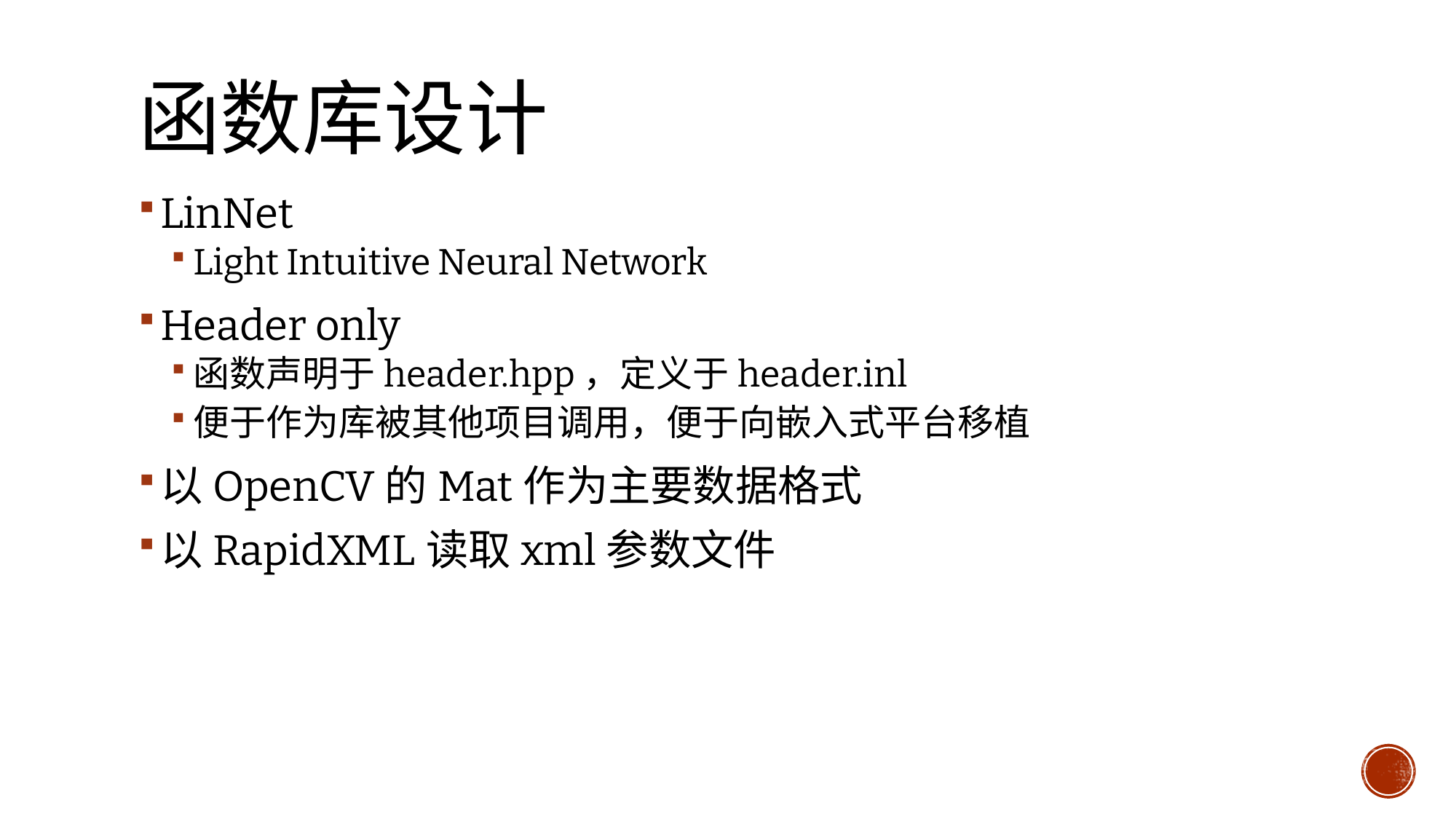

# 函数库设计
LinNet
Light Intuitive Neural Network
Header only
函数声明于header.hpp，定义于header.inl
便于作为库被其他项目调用，便于向嵌入式平台移植
以OpenCV的Mat作为主要数据格式
以RapidXML读取xml参数文件